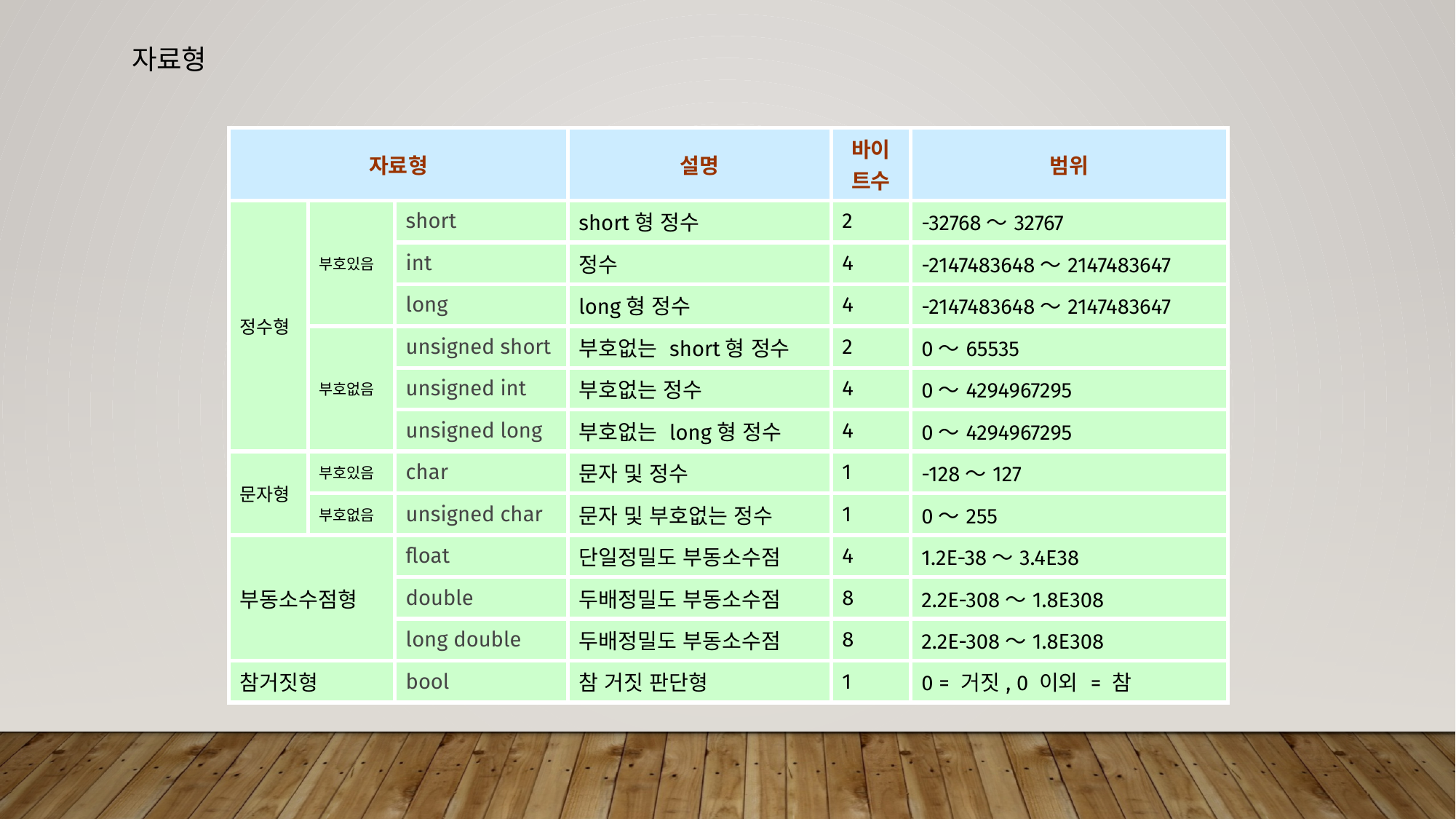

자료형
| 자료형 |  |  | 설명 | 바이트수 | 범위 |
| --- | --- | --- | --- | --- | --- |
| 정수형 | 부호있음 | short | short형 정수 | 2 | -32768～32767 |
|  |  | int | 정수 | 4 | -2147483648～2147483647 |
|  |  | long | long형 정수 | 4 | -2147483648～2147483647 |
|  | 부호없음 | unsigned short | 부호없는 short형 정수 | 2 | 0～65535 |
|  |  | unsigned int | 부호없는 정수 | 4 | 0～4294967295 |
|  |  | unsigned long | 부호없는 long형 정수 | 4 | 0～4294967295 |
| 문자형 | 부호있음 | char | 문자 및 정수 | 1 | -128～127 |
|  | 부호없음 | unsigned char | 문자 및 부호없는 정수 | 1 | 0～255 |
| 부동소수점형 |  | float | 단일정밀도 부동소수점 | 4 | 1.2E-38～3.4E38 |
|  |  | double | 두배정밀도 부동소수점 | 8 | 2.2E-308～1.8E308 |
|  |  | long double | 두배정밀도 부동소수점 | 8 | 2.2E-308～1.8E308 |
| 참거짓형 |  | bool | 참 거짓 판단형 | 1 | 0 = 거짓, 0 이외 = 참 |